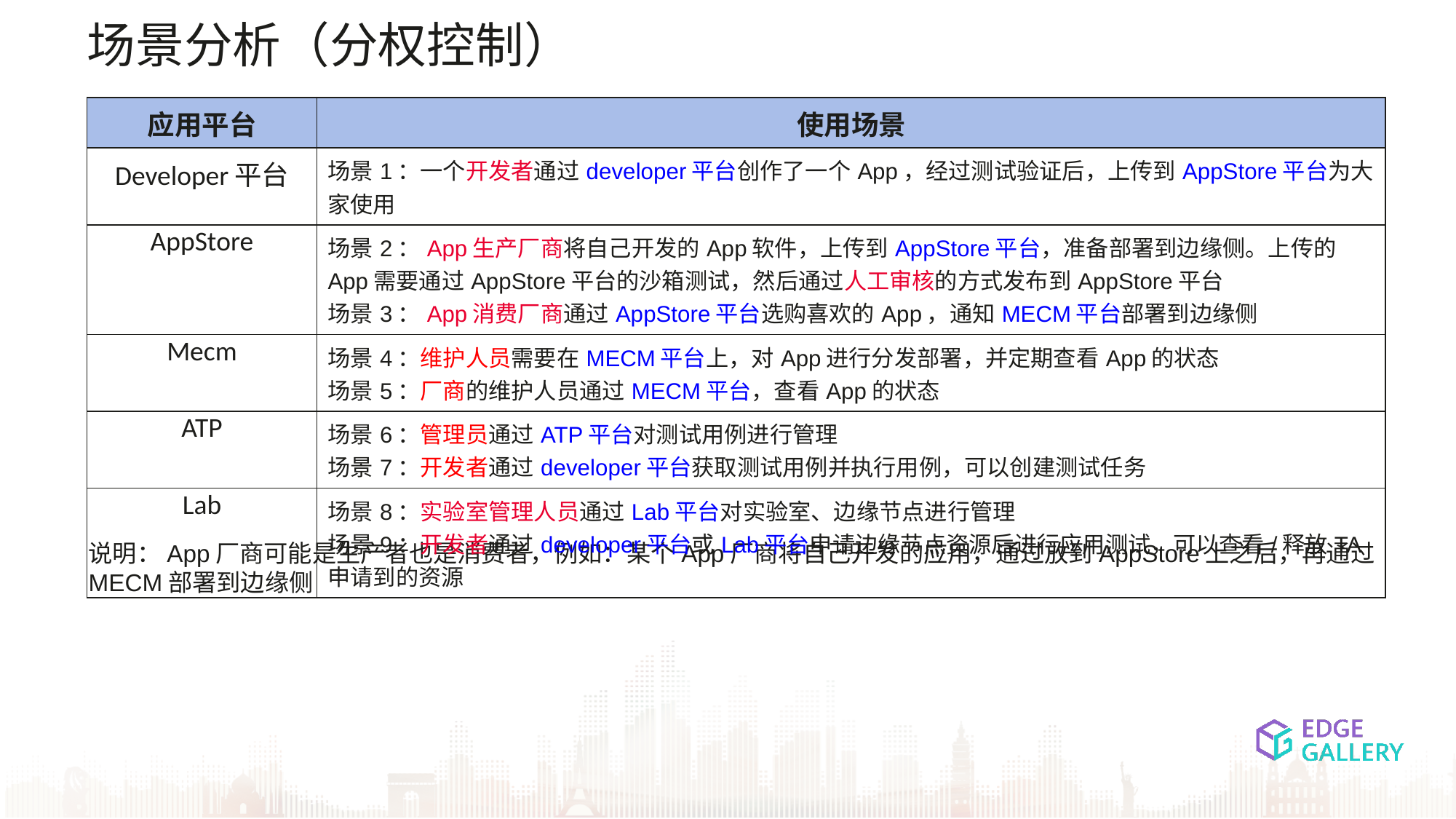

场景分析（分权控制）
| 应用平台 | 使用场景 |
| --- | --- |
| Developer平台 | 场景1：一个开发者通过developer平台创作了一个App，经过测试验证后，上传到AppStore平台为大家使用 |
| AppStore | 场景2：App生产厂商将自己开发的App软件，上传到AppStore平台，准备部署到边缘侧。上传的App需要通过AppStore平台的沙箱测试，然后通过人工审核的方式发布到AppStore平台 场景3：App消费厂商通过AppStore平台选购喜欢的App，通知MECM平台部署到边缘侧 |
| Mecm | 场景4：维护人员需要在MECM平台上，对App进行分发部署，并定期查看App的状态 场景5：厂商的维护人员通过MECM平台，查看App的状态 |
| ATP | 场景6：管理员通过ATP平台对测试用例进行管理 场景7：开发者通过developer平台获取测试用例并执行用例，可以创建测试任务 |
| Lab | 场景8：实验室管理人员通过Lab平台对实验室、边缘节点进行管理 场景9：开发者通过developer平台或Lab平台申请边缘节点资源后进行应用测试，可以查看/释放TA申请到的资源 |
说明：App厂商可能是生产者也是消费者，例如：某个App厂商将自己开发的应用，通过放到AppStore上之后，再通过MECM部署到边缘侧